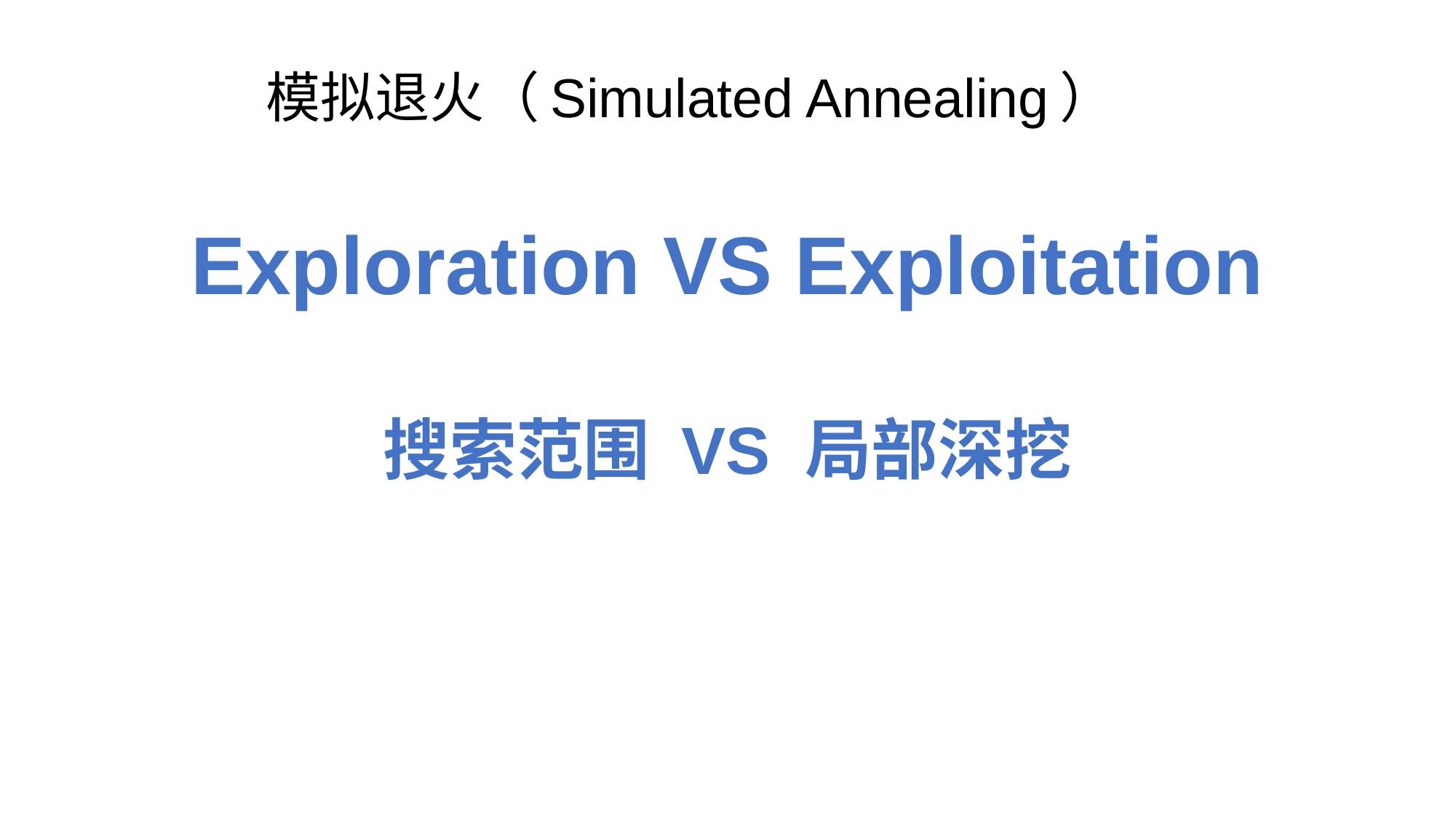

# 模拟退火（Simulated Annealing）
Exploration VS Exploitation
搜索范围 VS 局部深挖